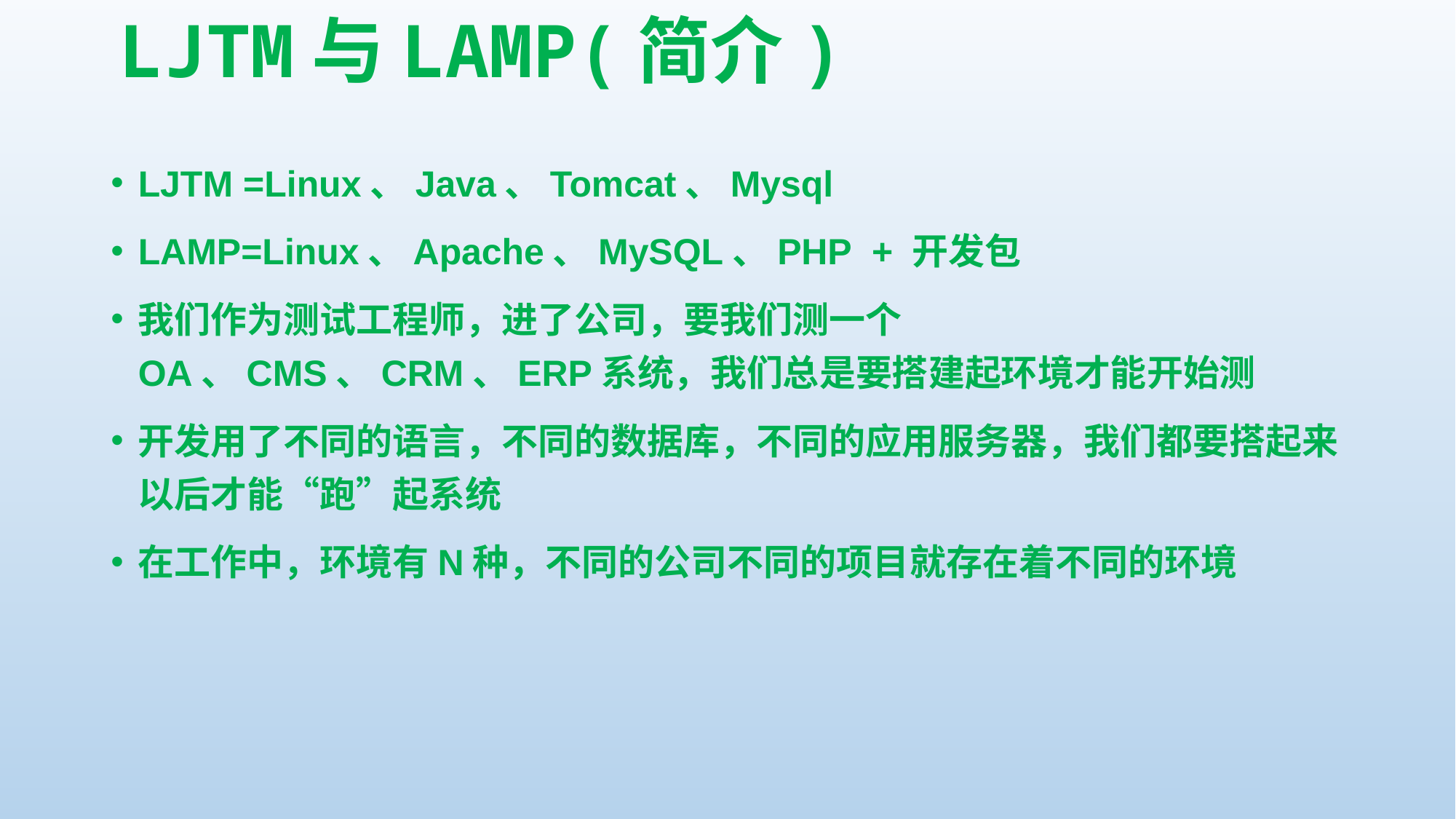

# LJTM与LAMP(简介)
LJTM =Linux、Java、Tomcat、Mysql
LAMP=Linux、Apache、MySQL、PHP  + 开发包
我们作为测试工程师，进了公司，要我们测一个OA、CMS、CRM、ERP系统，我们总是要搭建起环境才能开始测
开发用了不同的语言，不同的数据库，不同的应用服务器，我们都要搭起来以后才能“跑”起系统
在工作中，环境有N种，不同的公司不同的项目就存在着不同的环境